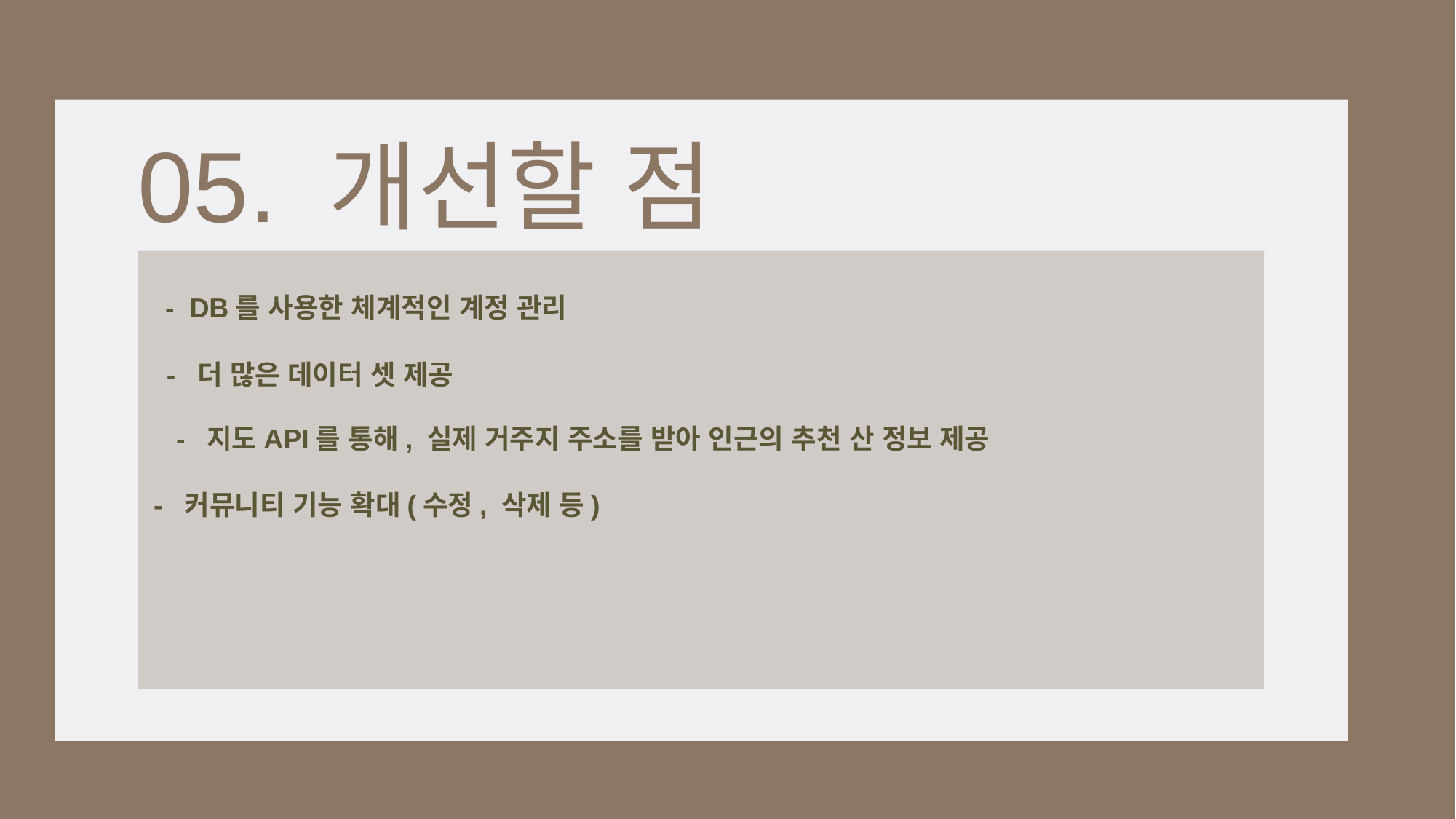

05. 개선할 점

-  DB를 사용한 체계적인 계정 관리
-  더 많은 데이터 셋 제공
-  지도API를 통해, 실제 거주지 주소를 받아 인근의 추천 산 정보 제공
  -  커뮤니티 기능 확대(수정, 삭제 등)